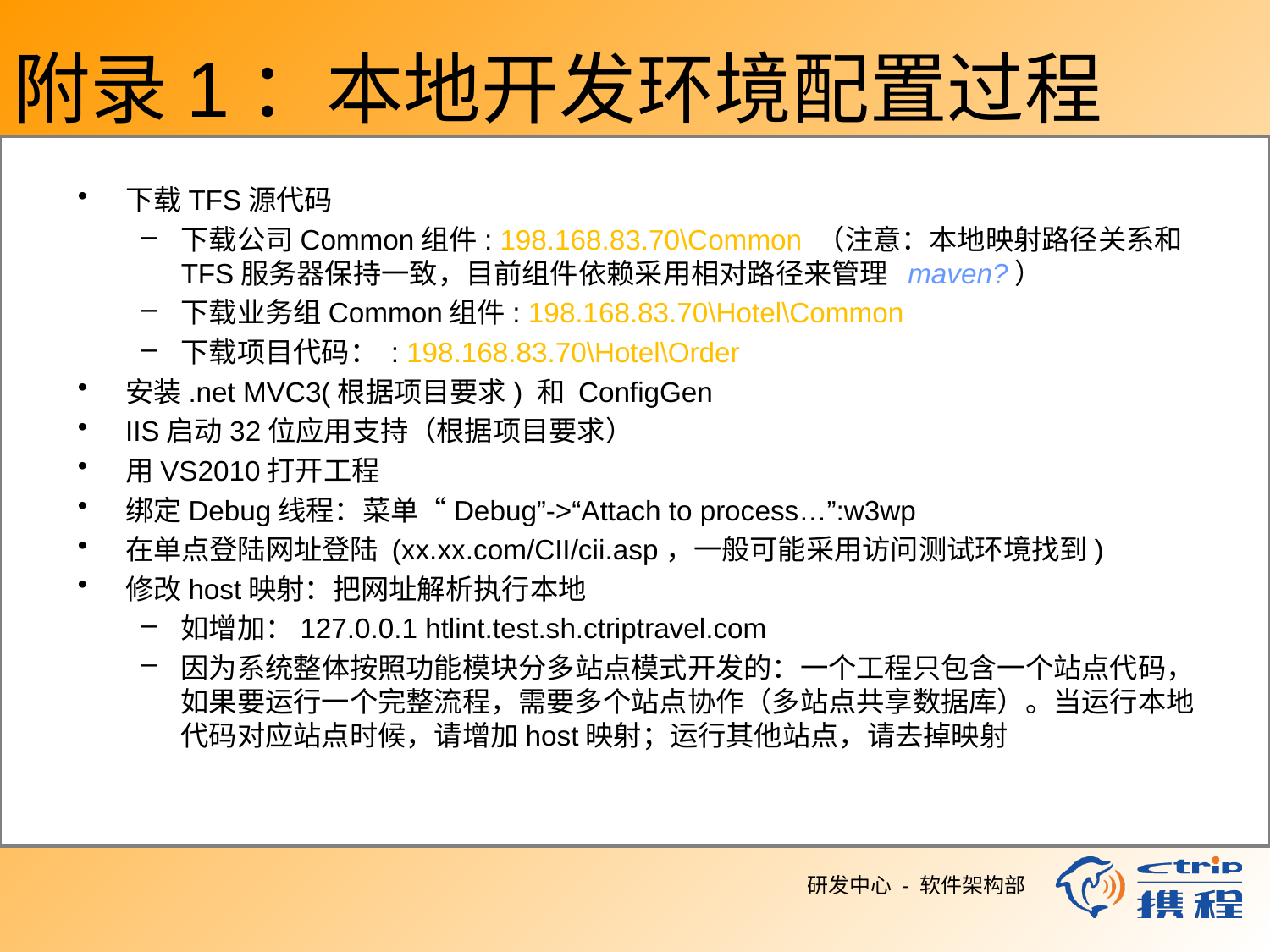

# 附录1：本地开发环境配置过程
下载TFS源代码
下载公司Common组件: 198.168.83.70\Common （注意：本地映射路径关系和TFS服务器保持一致，目前组件依赖采用相对路径来管理  maven?）
下载业务组Common组件: 198.168.83.70\Hotel\Common
下载项目代码： : 198.168.83.70\Hotel\Order
安装.net MVC3(根据项目要求) 和 ConfigGen
IIS启动32位应用支持（根据项目要求）
用VS2010打开工程
绑定Debug线程：菜单“Debug”->“Attach to process…”:w3wp
在单点登陆网址登陆 (xx.xx.com/CII/cii.asp，一般可能采用访问测试环境找到)
修改host映射：把网址解析执行本地
如增加：127.0.0.1 htlint.test.sh.ctriptravel.com
因为系统整体按照功能模块分多站点模式开发的：一个工程只包含一个站点代码，如果要运行一个完整流程，需要多个站点协作（多站点共享数据库）。当运行本地代码对应站点时候，请增加host映射；运行其他站点，请去掉映射

研发中心 - 软件架构部